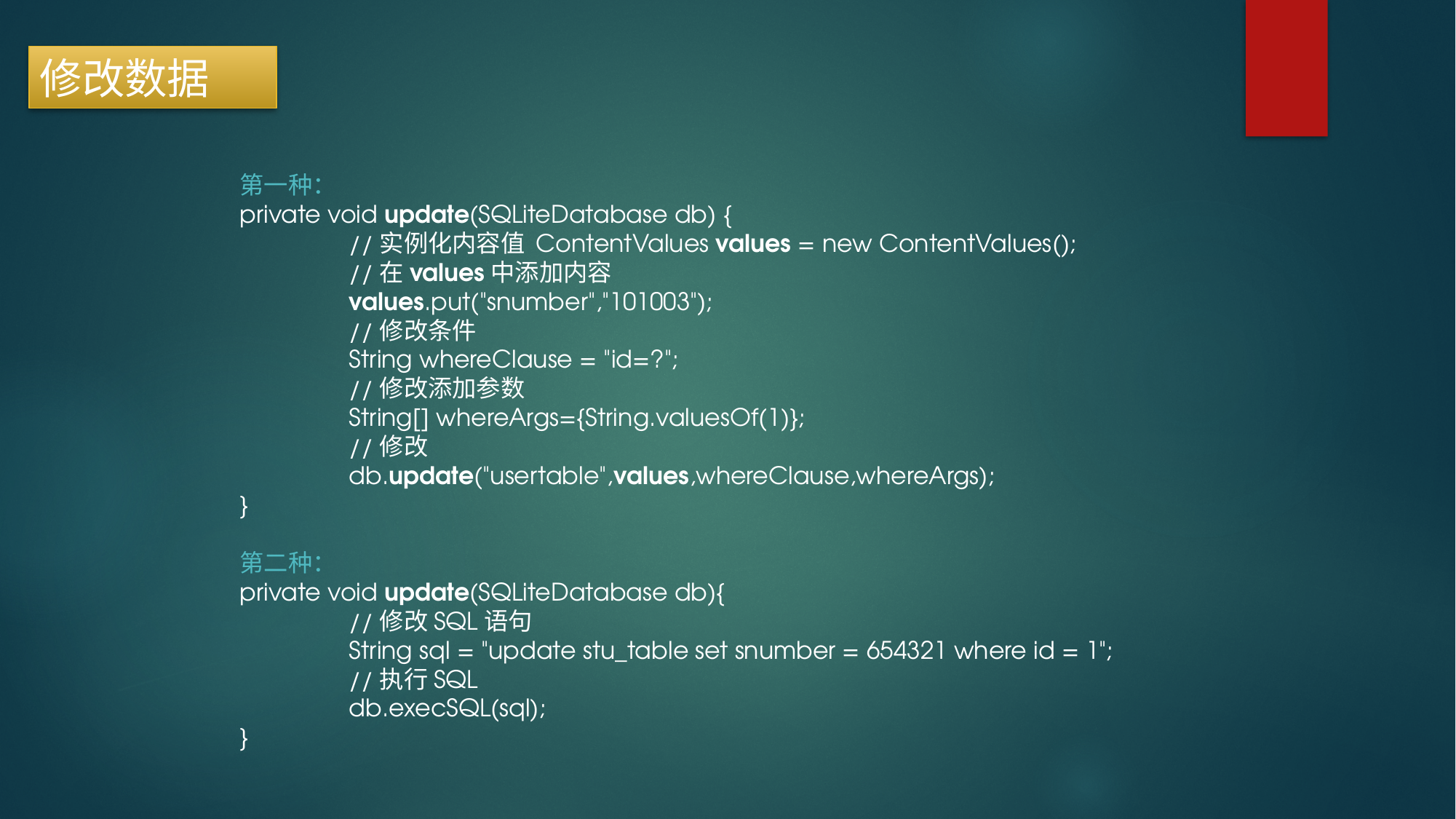

修改数据
第一种：
private void update(SQLiteDatabase db) {
	//实例化内容值 ContentValues values = new ContentValues();
	//在values中添加内容
	values.put("snumber","101003");
	//修改条件
	String whereClause = "id=?";
	//修改添加参数
	String[] whereArgs={String.valuesOf(1)};
	//修改
	db.update("usertable",values,whereClause,whereArgs);
}

第二种：
private void update(SQLiteDatabase db){
	//修改SQL语句
	String sql = "update stu_table set snumber = 654321 where id = 1";
	//执行SQL
	db.execSQL(sql);
}